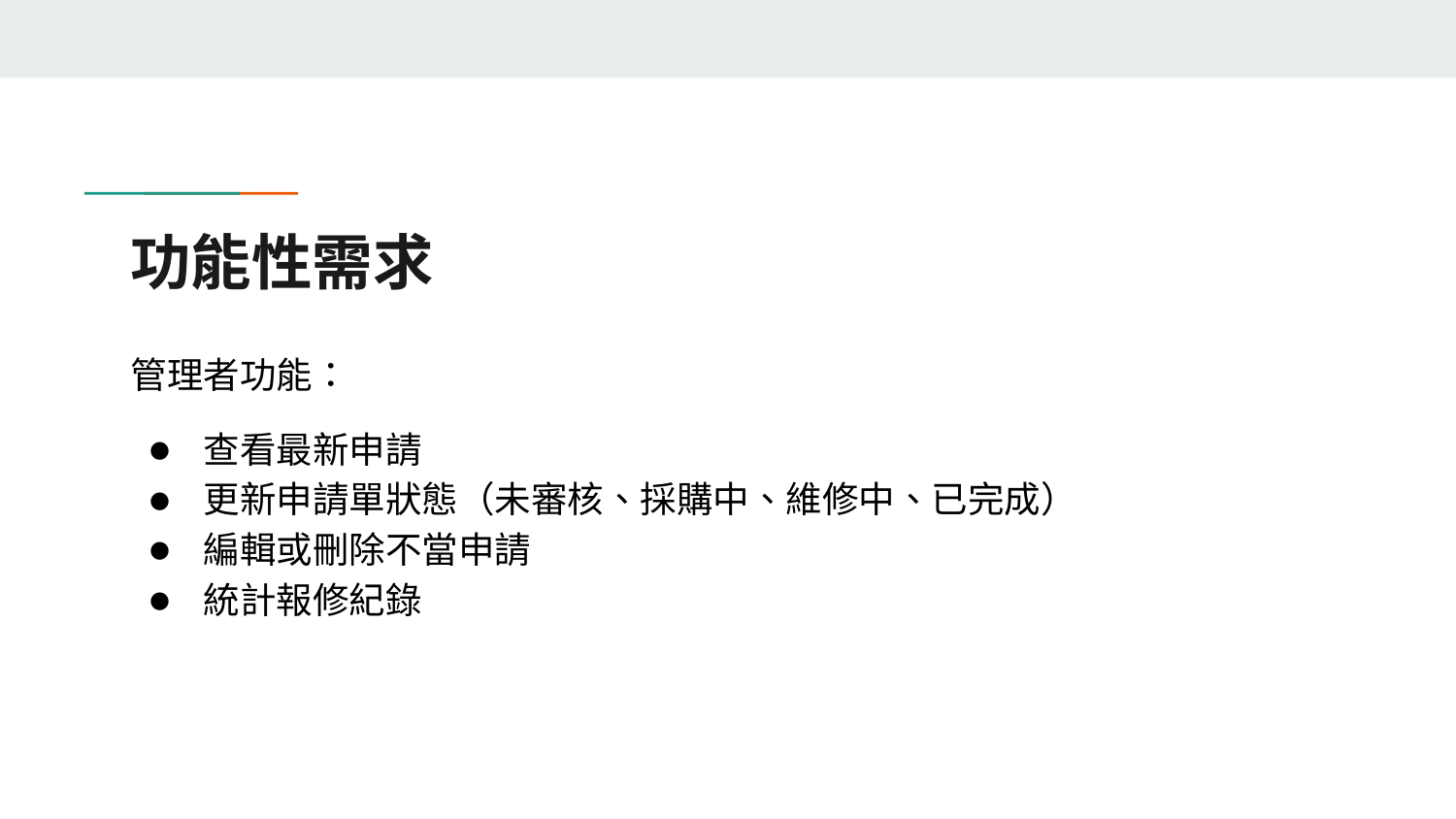

# 功能性需求
管理者功能：
查看最新申請
更新申請單狀態（未審核、採購中、維修中、已完成）
編輯或刪除不當申請
統計報修紀錄